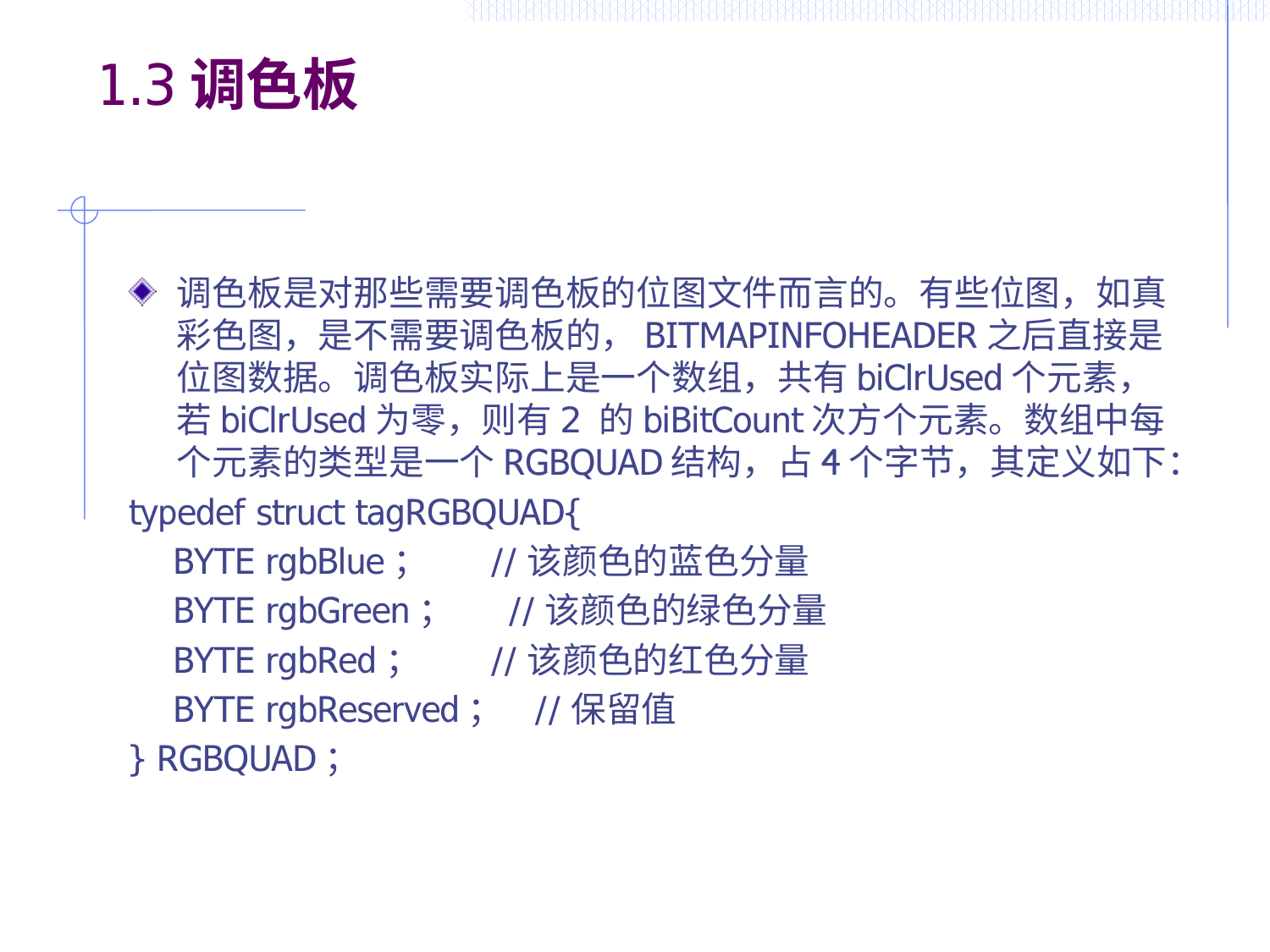

# 1.3调色板
调色板是对那些需要调色板的位图文件而言的。有些位图，如真彩色图，是不需要调色板的，BITMAPINFOHEADER之后直接是位图数据。调色板实际上是一个数组，共有biClrUsed个元素，若biClrUsed为零，则有2 的biBitCount次方个元素。数组中每个元素的类型是一个RGBQUAD结构，占4个字节，其定义如下：
typedef struct tagRGBQUAD{
    BYTE rgbBlue；       //该颜色的蓝色分量
    BYTE rgbGreen；      //该颜色的绿色分量
    BYTE rgbRed；        //该颜色的红色分量
    BYTE rgbReserved；   //保留值
} RGBQUAD；